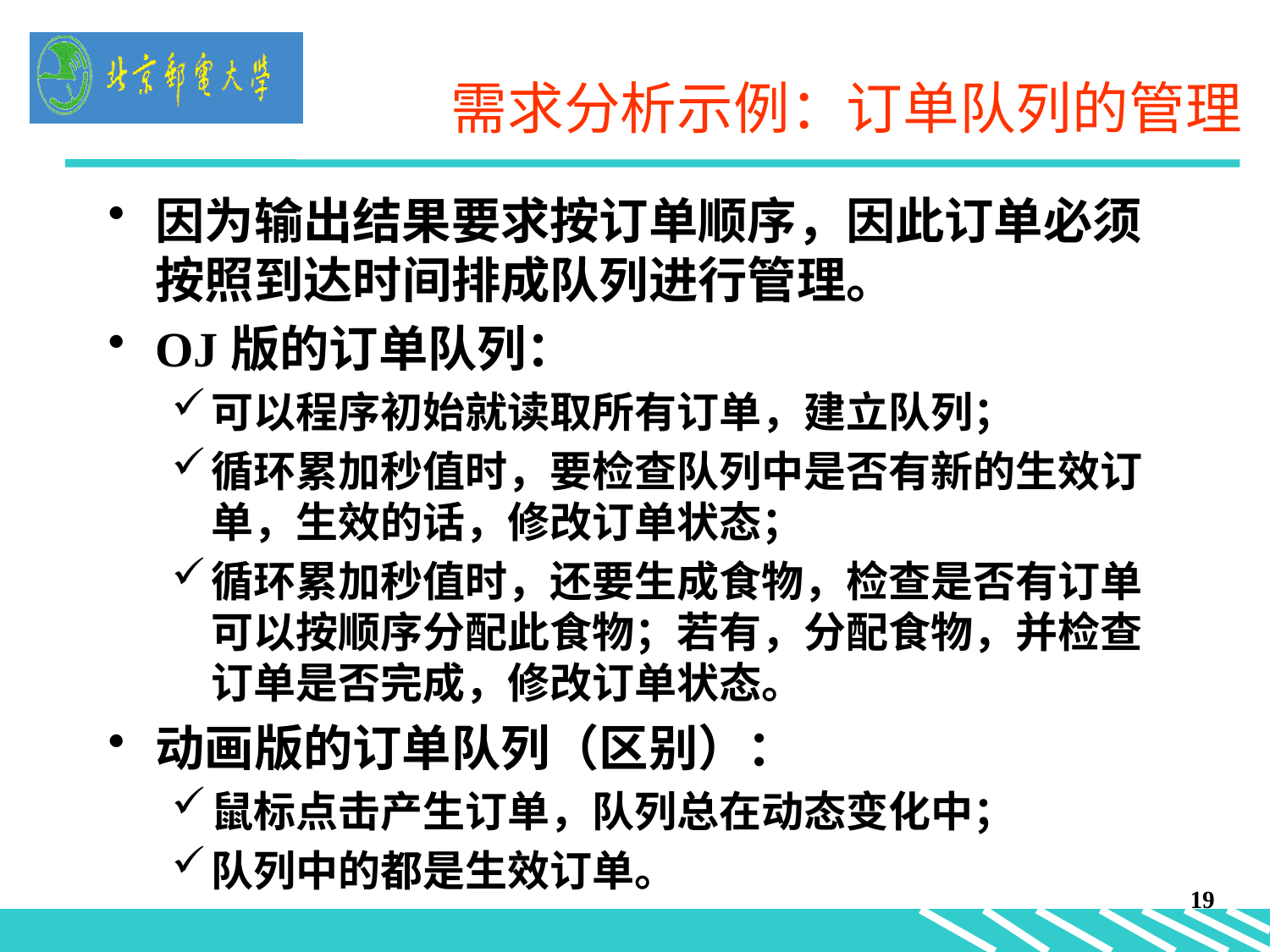

需求分析示例：订单队列的管理

因为输出结果要求按订单顺序，因此订单必须按照到达时间排成队列进行管理。
OJ版的订单队列：
可以程序初始就读取所有订单，建立队列；
循环累加秒值时，要检查队列中是否有新的生效订单，生效的话，修改订单状态；
循环累加秒值时，还要生成食物，检查是否有订单可以按顺序分配此食物；若有，分配食物，并检查订单是否完成，修改订单状态。
动画版的订单队列（区别）：
鼠标点击产生订单，队列总在动态变化中；
队列中的都是生效订单。
19